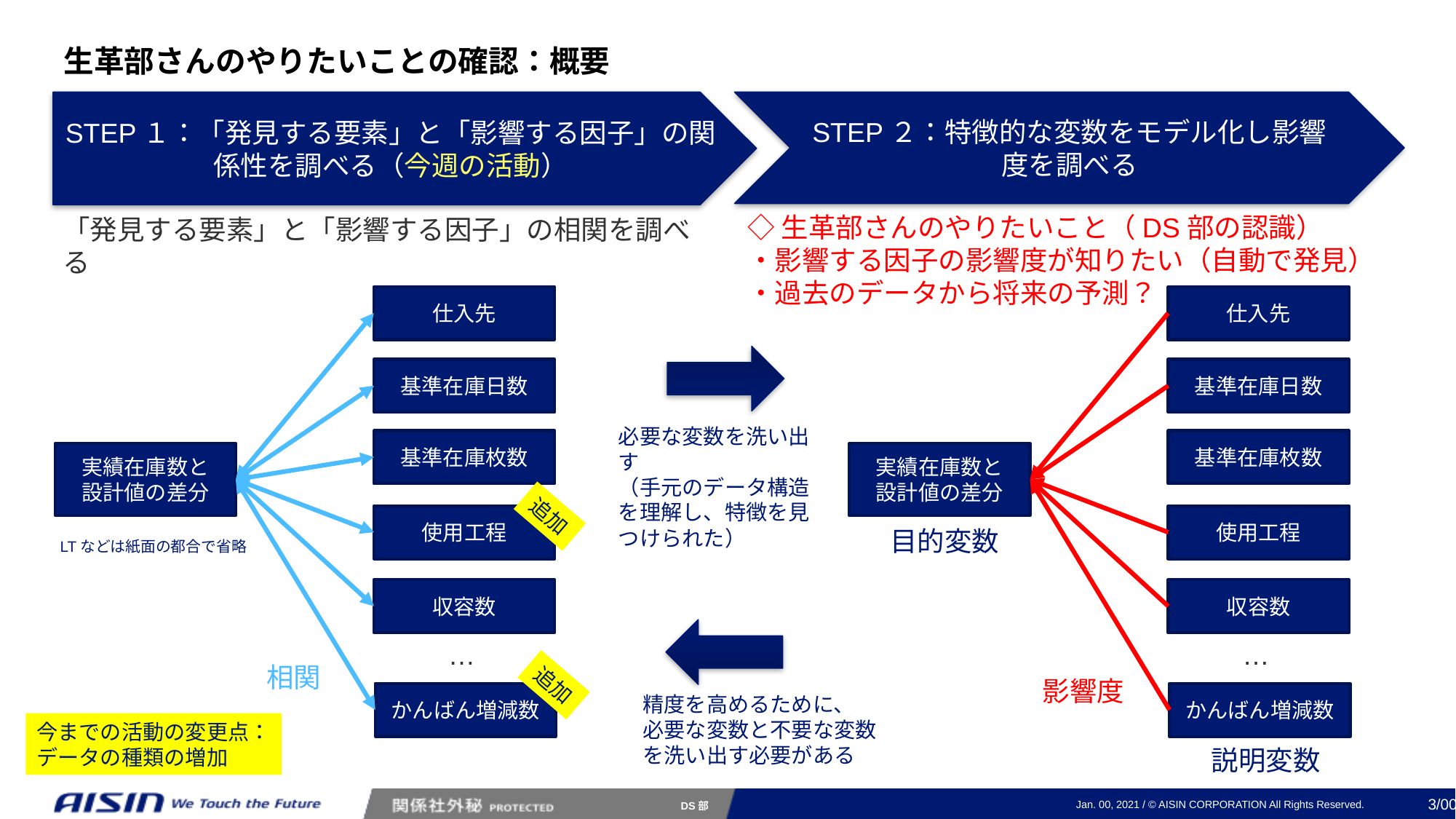

生革部さんのやりたいことの確認：概要
STEP１：「発見する要素」と「影響する因子」の関係性を調べる（今週の活動）
STEP２：特徴的な変数をモデル化し影響度を調べる
◇生革部さんのやりたいこと（DS部の認識）
・影響する因子の影響度が知りたい（自動で発見）
・過去のデータから将来の予測？
「発見する要素」と「影響する因子」の相関を調べる

仕入先
仕入先

基準在庫日数
基準在庫日数
必要な変数を洗い出す
（手元のデータ構造を理解し、特徴を見つけられた）

基準在庫枚数
基準在庫枚数
実績在庫数と
設計値の差分
実績在庫数と
設計値の差分
追加
使用工程
使用工程
目的変数
LTなどは紙面の都合で省略
収容数
収容数

…
…
相関
追加
影響度
かんばん増減数
かんばん増減数
精度を高めるために、
必要な変数と不要な変数
を洗い出す必要がある
今までの活動の変更点：
データの種類の増加
説明変数